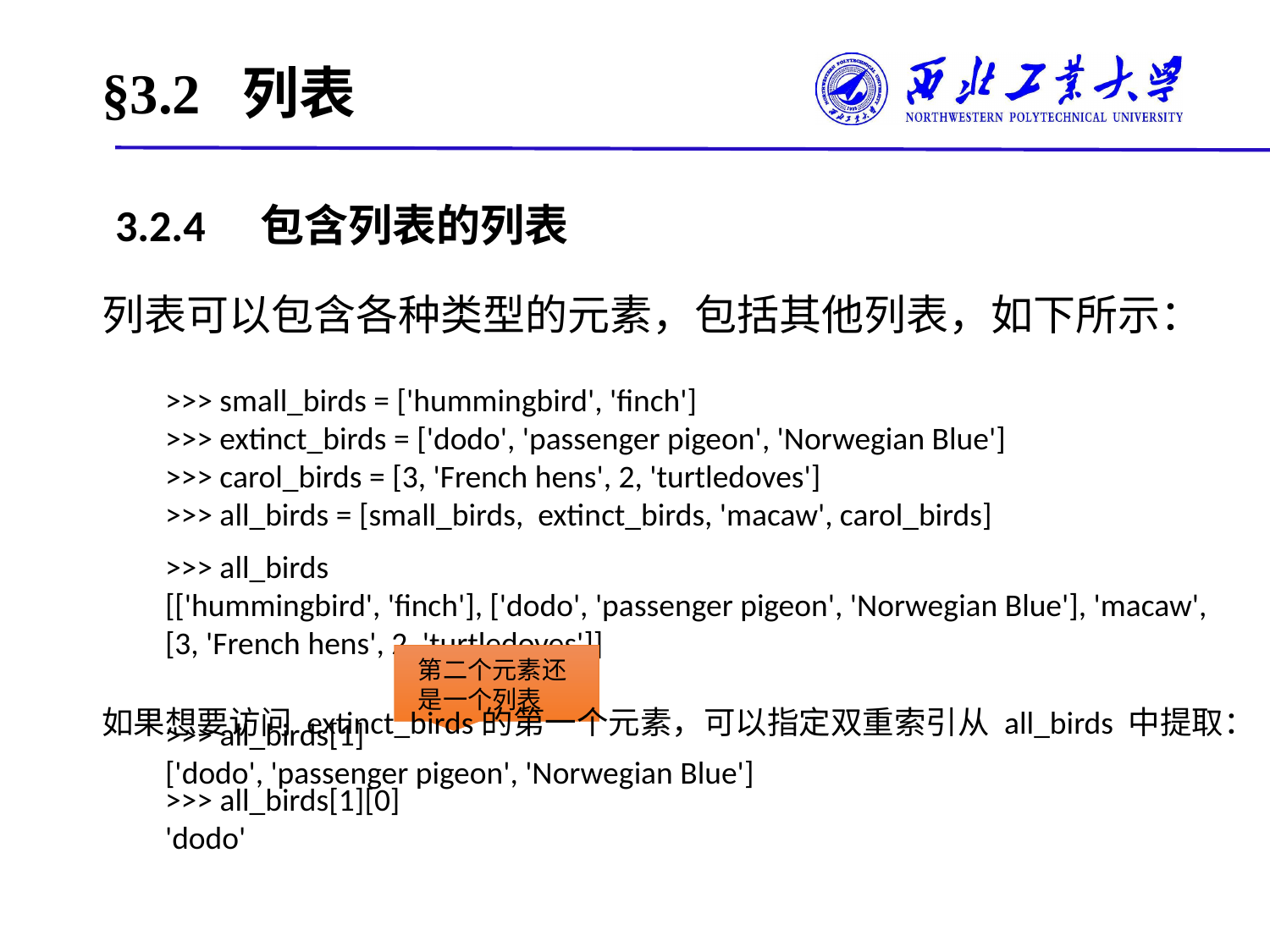

# §3.2  列表
3.2.4　包含列表的列表

列表可以包含各种类型的元素，包括其他列表，如下所示：
>>> small_birds = ['hummingbird', 'finch']
>>> extinct_birds = ['dodo', 'passenger pigeon', 'Norwegian Blue']
>>> carol_birds = [3, 'French hens', 2, 'turtledoves']
>>> all_birds = [small_birds,  extinct_birds, 'macaw', carol_birds]
>>> all_birds
[['hummingbird', 'finch'], ['dodo', 'passenger pigeon', 'Norwegian Blue'], 'macaw',
[3, 'French hens', 2, 'turtledoves']]

第二个元素还是一个列表
如果想要访问 extinct_birds的第一个元素，可以指定双重索引从 all_birds 中提取：
>>> all_birds[1]
['dodo', 'passenger pigeon', 'Norwegian Blue']
>>> all_birds[1][0]
'dodo'